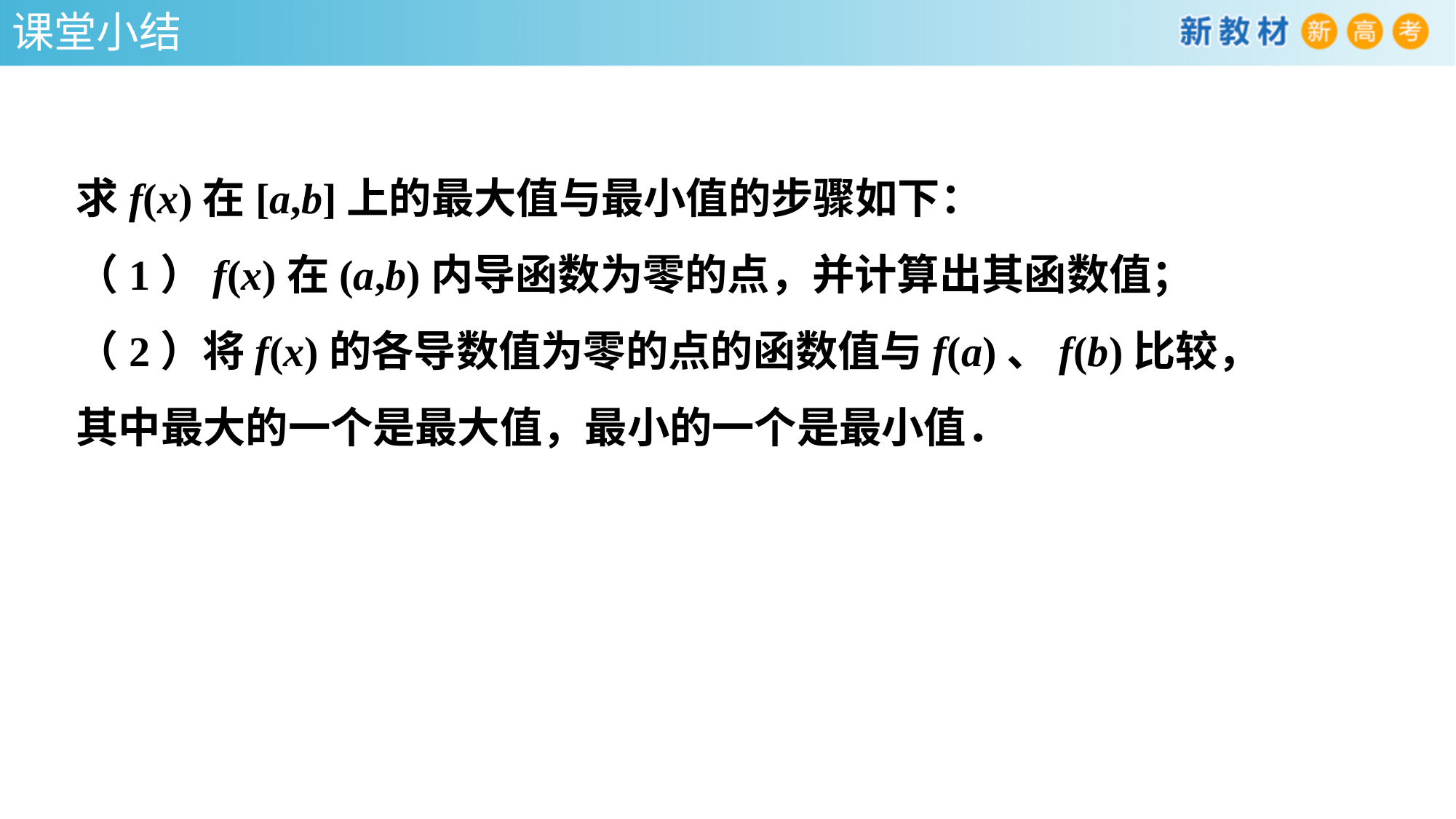

课堂小结
求f(x)在[a,b]上的最大值与最小值的步骤如下：
（1）f(x)在(a,b)内导函数为零的点，并计算出其函数值；
（2）将f(x)的各导数值为零的点的函数值与f(a)、f(b)比较，其中最大的一个是最大值，最小的一个是最小值．